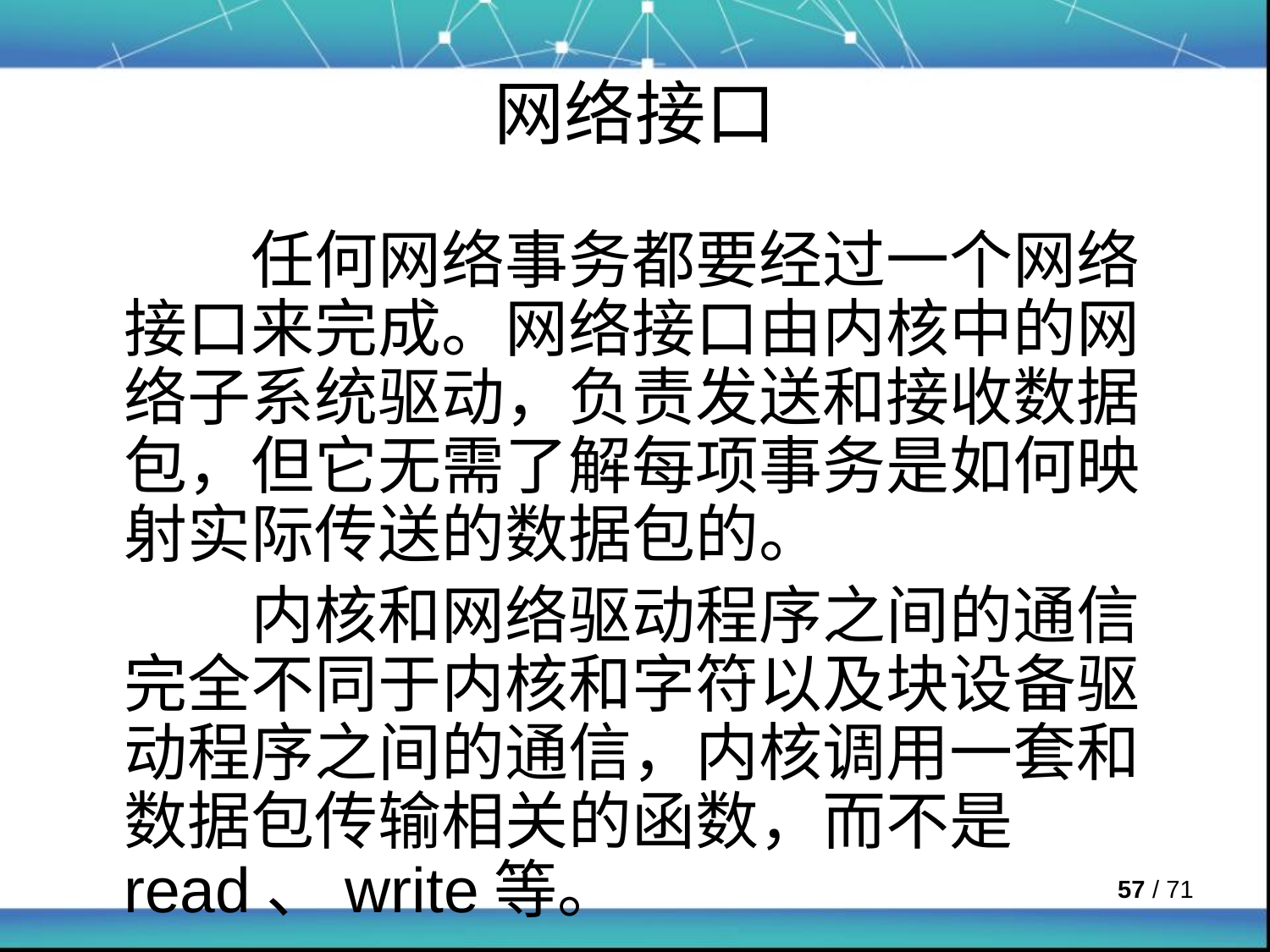

# 网络接口
		任何网络事务都要经过一个网络接口来完成。网络接口由内核中的网络子系统驱动，负责发送和接收数据包，但它无需了解每项事务是如何映射实际传送的数据包的。
		内核和网络驱动程序之间的通信完全不同于内核和字符以及块设备驱动程序之间的通信，内核调用一套和数据包传输相关的函数，而不是read、write等。
57 / 71